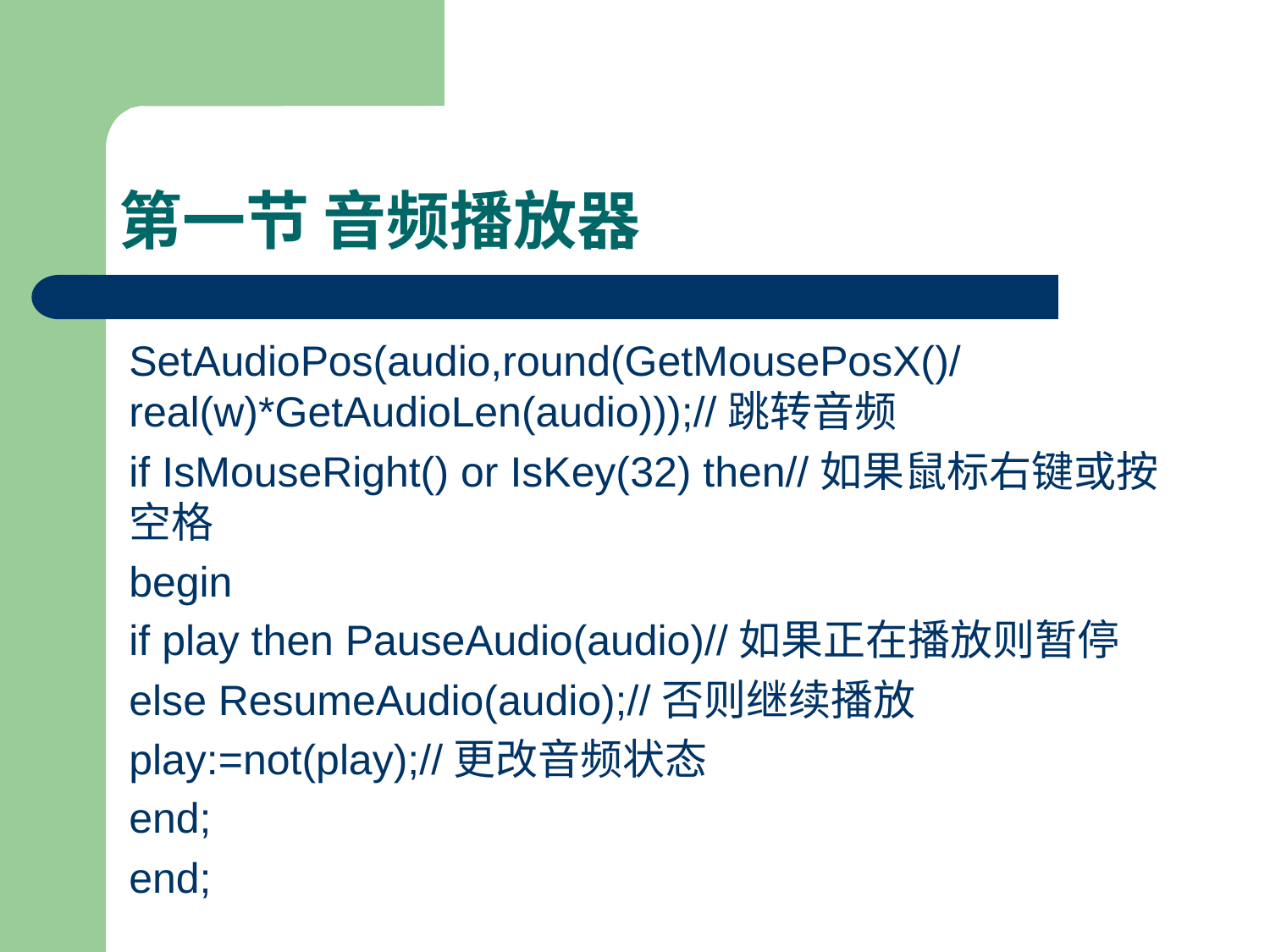

# 第一节 音频播放器
SetAudioPos(audio,round(GetMousePosX()/real(w)*GetAudioLen(audio)));//跳转音频
if IsMouseRight() or IsKey(32) then//如果鼠标右键或按空格
begin
if play then PauseAudio(audio)//如果正在播放则暂停
else ResumeAudio(audio);//否则继续播放
play:=not(play);//更改音频状态
end;
end;